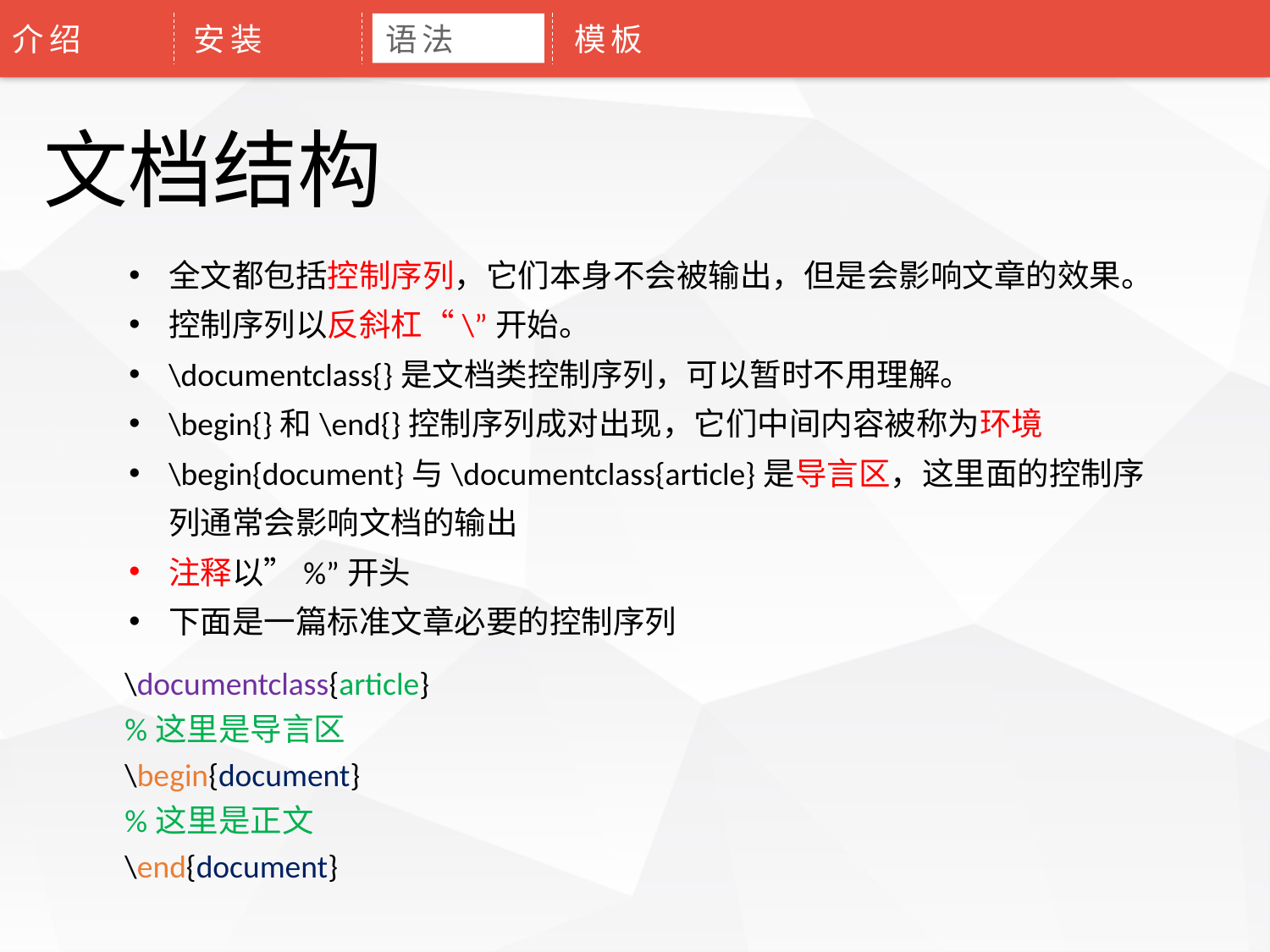

介绍
安装
语法
模板

文档结构
全文都包括控制序列，它们本身不会被输出，但是会影响文章的效果。
控制序列以反斜杠“\”开始。
\documentclass{}是文档类控制序列，可以暂时不用理解。
\begin{}和\end{}控制序列成对出现，它们中间内容被称为环境
\begin{document}与\documentclass{article}是导言区，这里面的控制序列通常会影响文档的输出
注释以”%”开头
下面是一篇标准文章必要的控制序列
\documentclass{article}
%这里是导言区
\begin{document}
%这里是正文
\end{document}